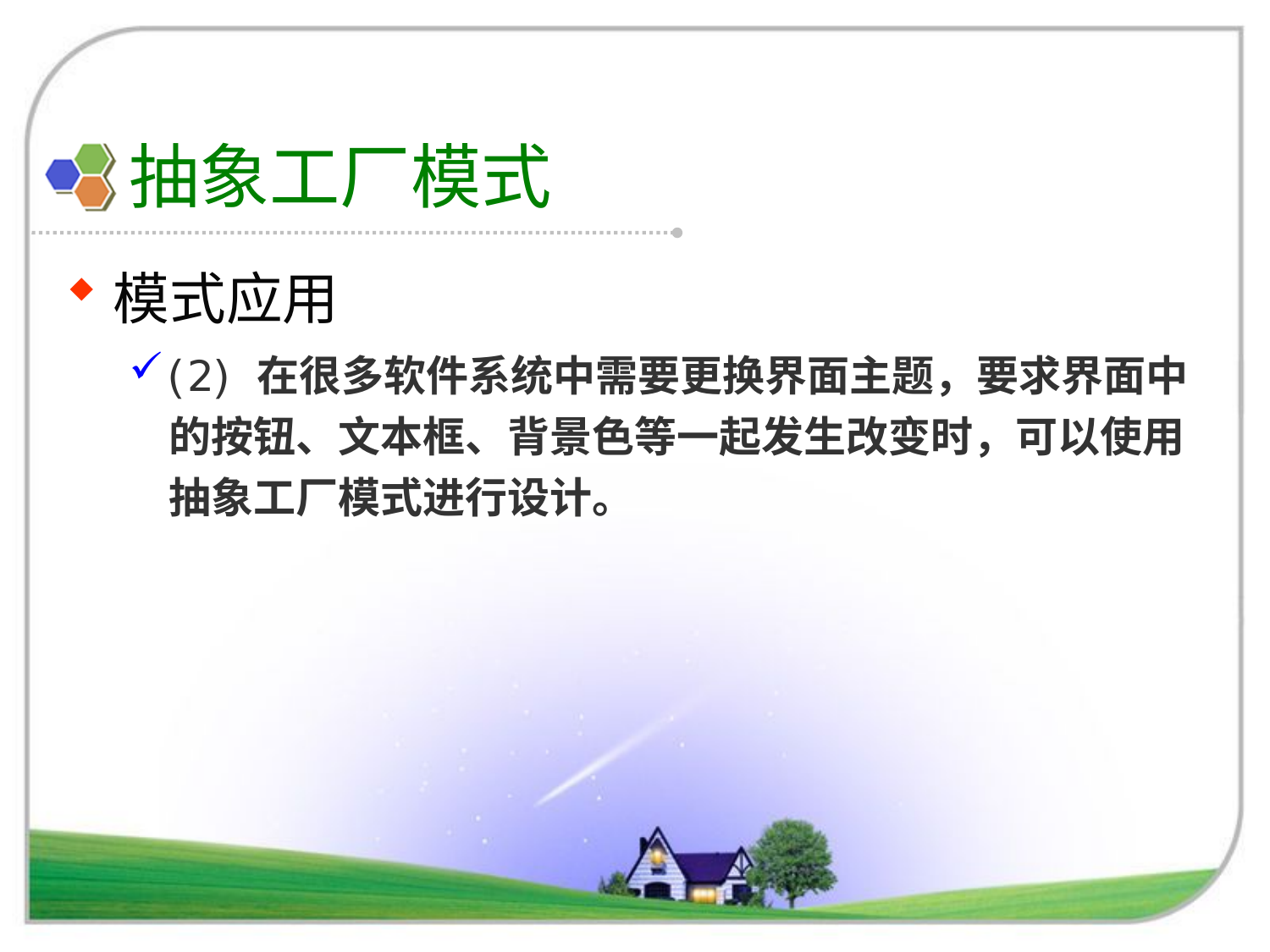

# 抽象工厂模式
模式应用
(2) 在很多软件系统中需要更换界面主题，要求界面中的按钮、文本框、背景色等一起发生改变时，可以使用抽象工厂模式进行设计。